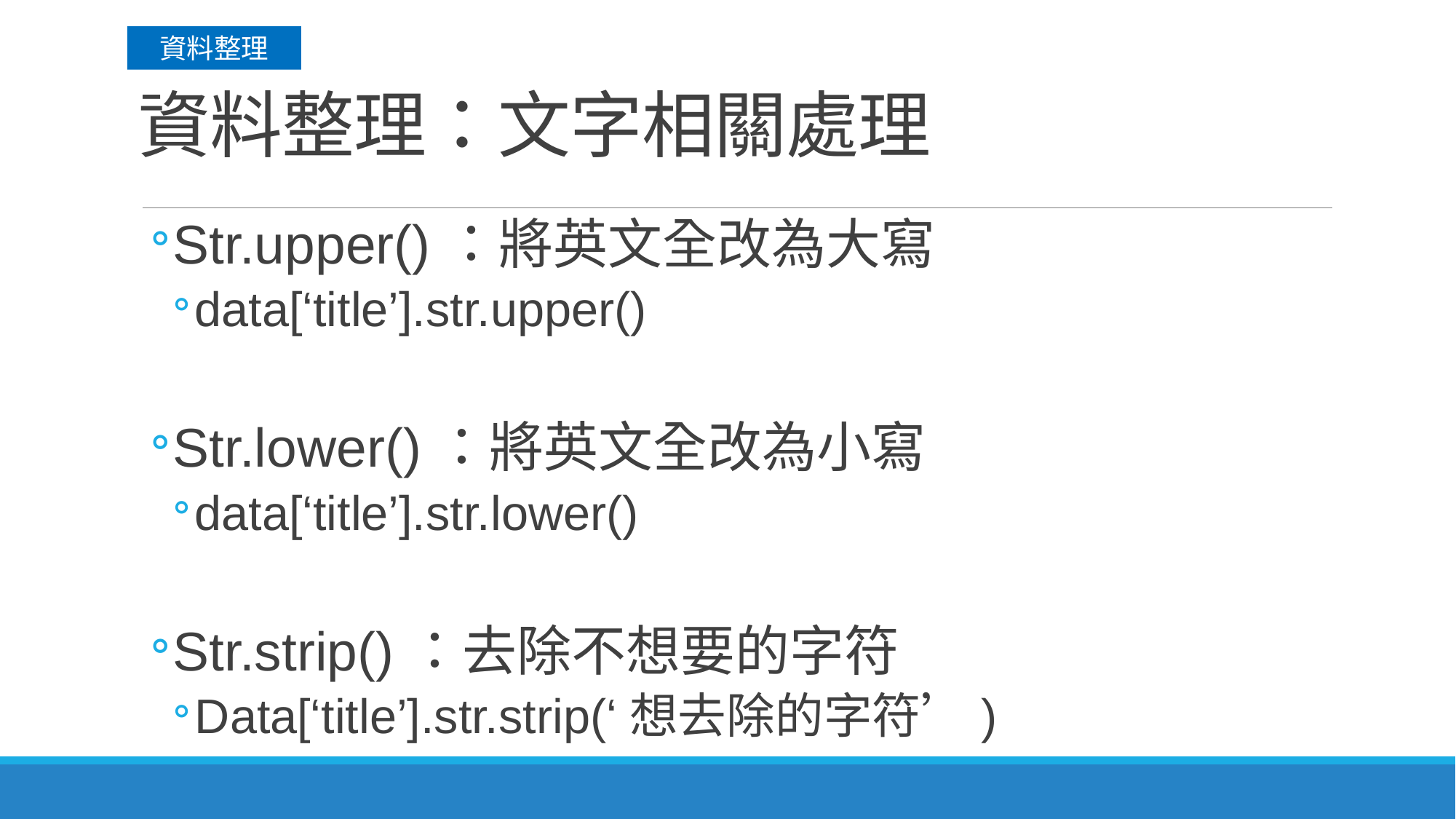

資料整理
# 資料整理：文字相關處理
Str.upper()：將英文全改為大寫
data[‘title’].str.upper()

Str.lower()：將英文全改為小寫
data[‘title’].str.lower()

Str.strip()：去除不想要的字符
Data[‘title’].str.strip(‘想去除的字符’)